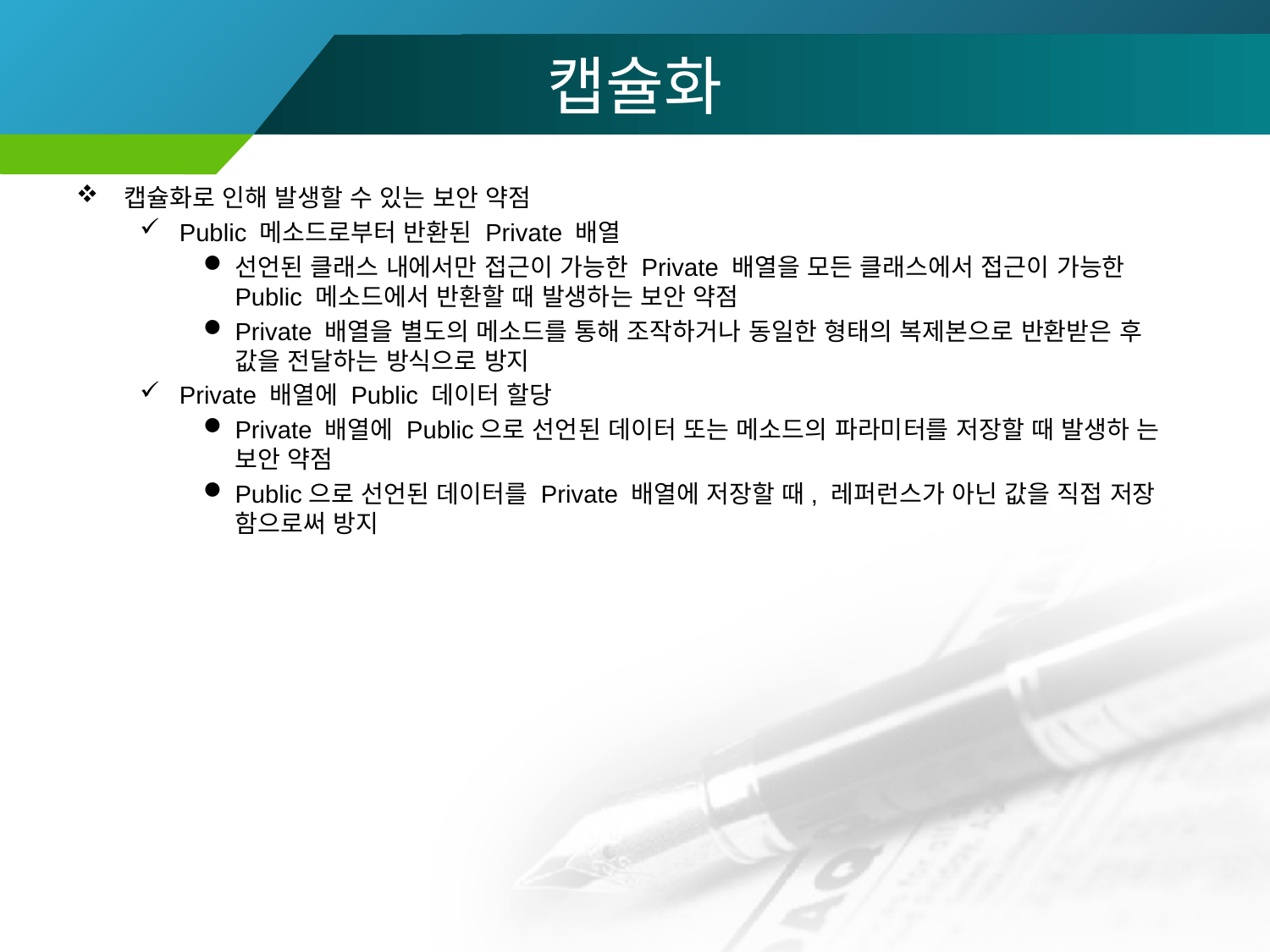

# 캡슐화
캡슐화로 인해 발생할 수 있는 보안 약점
Public 메소드로부터 반환된 Private 배열
선언된 클래스 내에서만 접근이 가능한 Private 배열을 모든 클래스에서 접근이 가능한 Public 메소드에서 반환할 때 발생하는 보안 약점
Private 배열을 별도의 메소드를 통해 조작하거나 동일한 형태의 복제본으로 반환받은 후 값을 전달하는 방식으로 방지
Private 배열에 Public 데이터 할당
Private 배열에 Public으로 선언된 데이터 또는 메소드의 파라미터를 저장할 때 발생하 는 보안 약점
Public으로 선언된 데이터를 Private 배열에 저장할 때, 레퍼런스가 아닌 값을 직접 저장 함으로써 방지